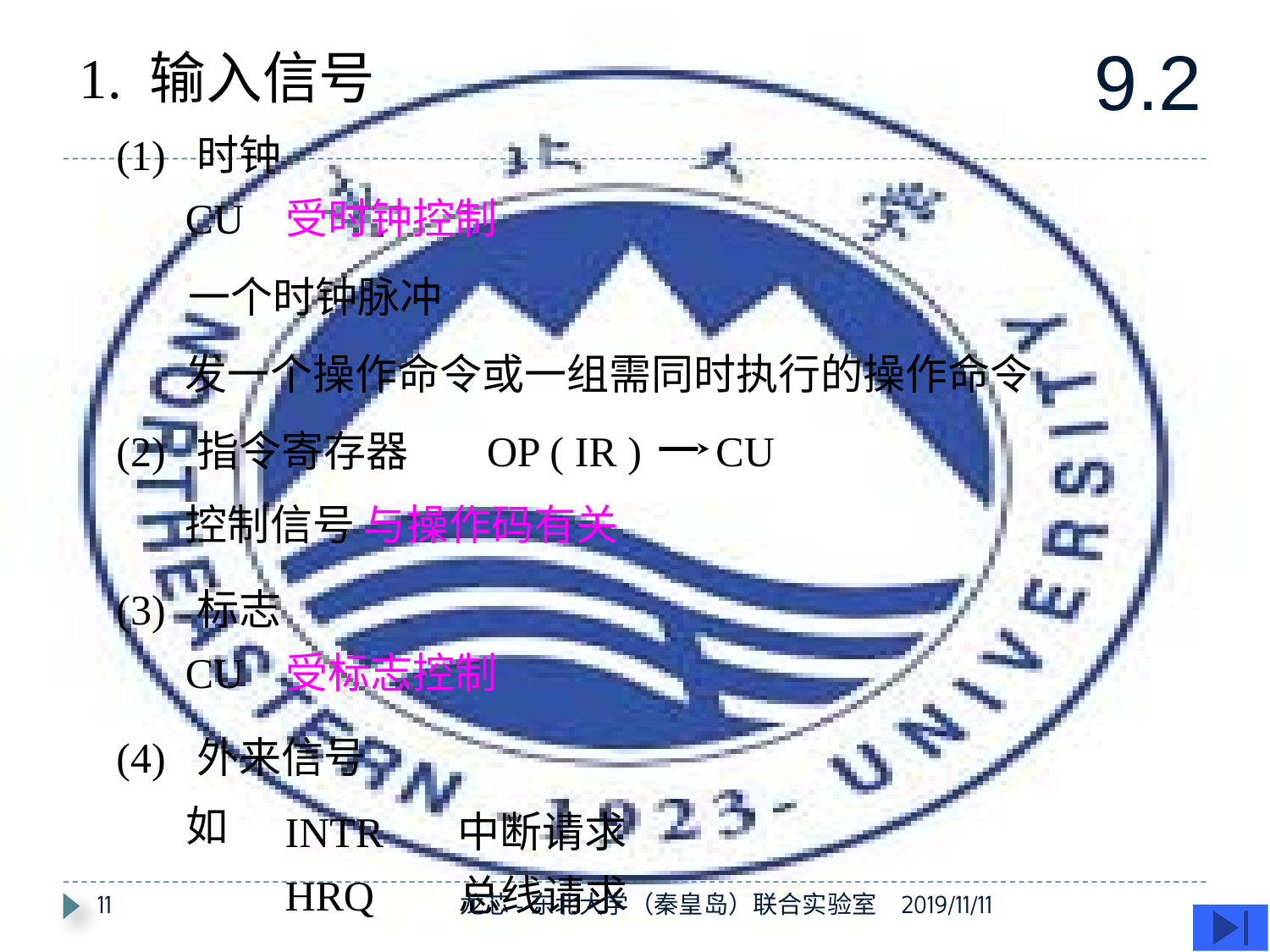

9.2
1. 输入信号
(1)  时钟
CU   受时钟控制
一个时钟脉冲
发一个操作命令或一组需同时执行的操作命令
(2)  指令寄存器
OP ( IR )       CU

控制信号 与操作码有关
(3)  标志
CU   受标志控制
(4)  外来信号
如
INTR      中断请求
HRQ       总线请求
11
龙芯-东北大学（秦皇岛）联合实验室
2019/11/11